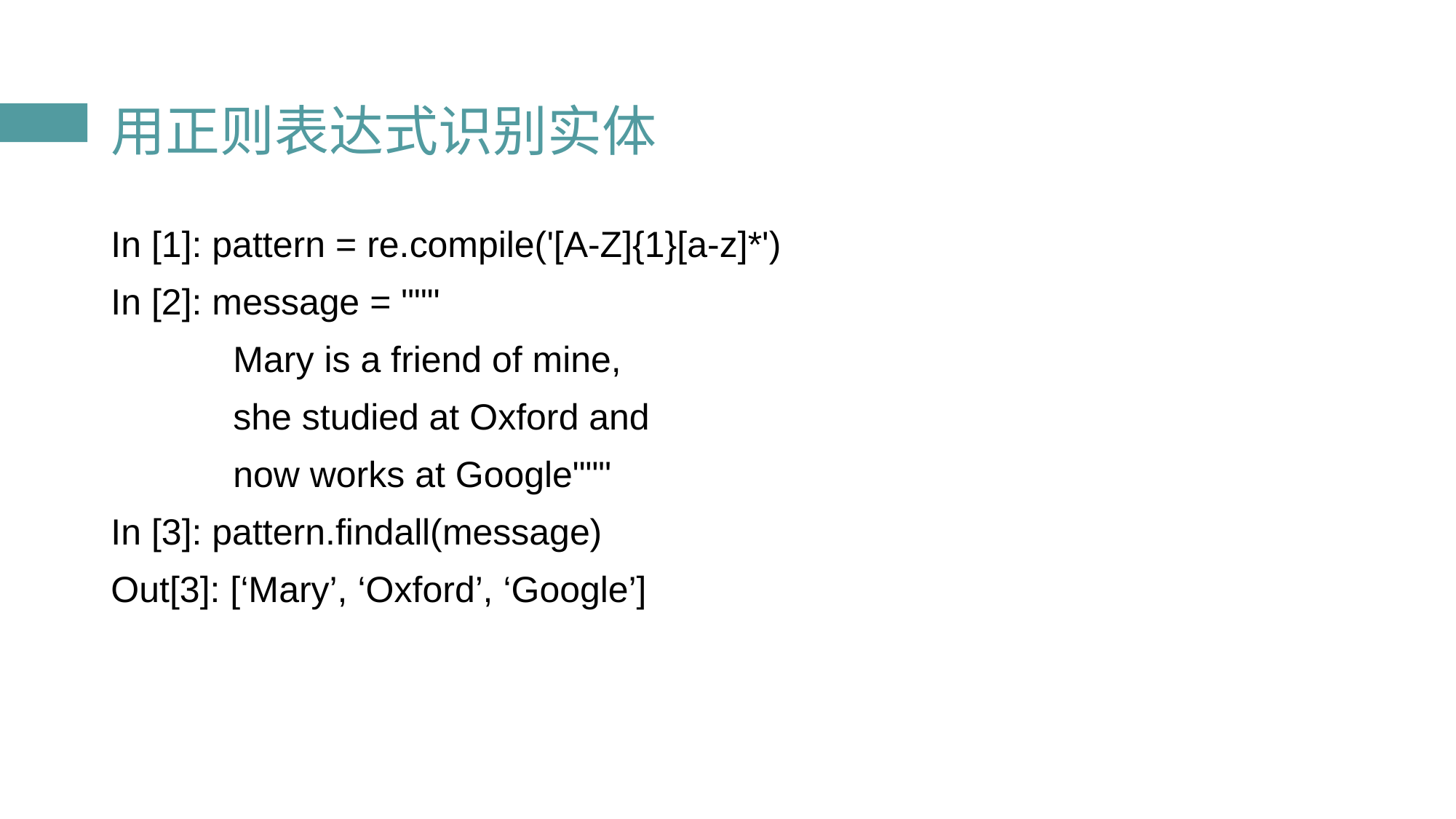

# 用正则表达式识别实体
In [1]: pattern = re.compile('[A-Z]{1}[a-z]*')
In [2]: message = """
            Mary is a friend of mine,
            she studied at Oxford and
            now works at Google"""
In [3]: pattern.findall(message)
Out[3]: [‘Mary’, ‘Oxford’, ‘Google’]